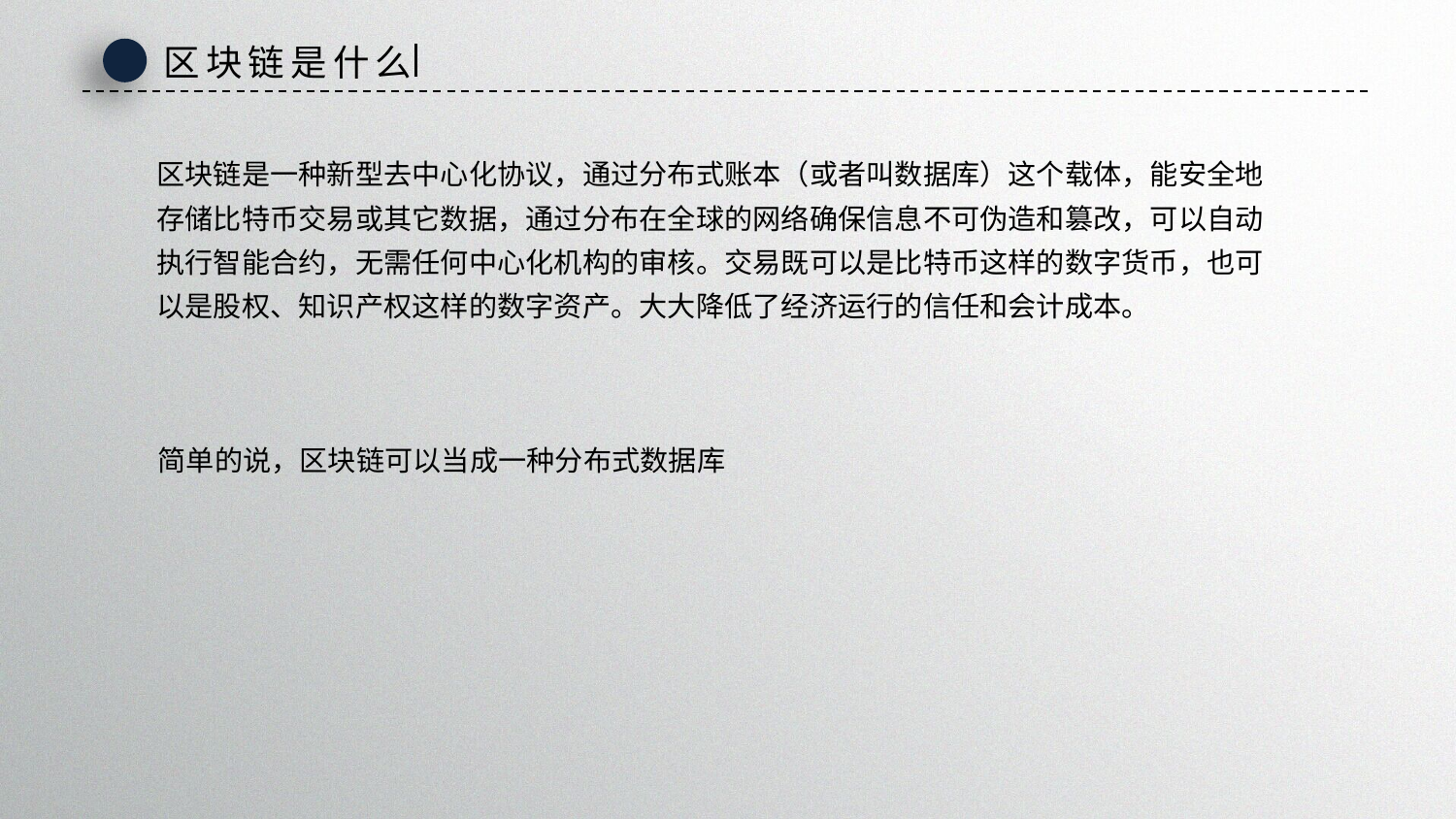

区块链是什么

区块链是一种新型去中心化协议，通过分布式账本（或者叫数据库）这个载体，能安全地存储比特币交易或其它数据，通过分布在全球的网络确保信息不可伪造和篡改，可以自动执行智能合约，无需任何中心化机构的审核。交易既可以是比特币这样的数字货币，也可以是股权、知识产权这样的数字资产。大大降低了经济运行的信任和会计成本。
简单的说，区块链可以当成一种分布式数据库